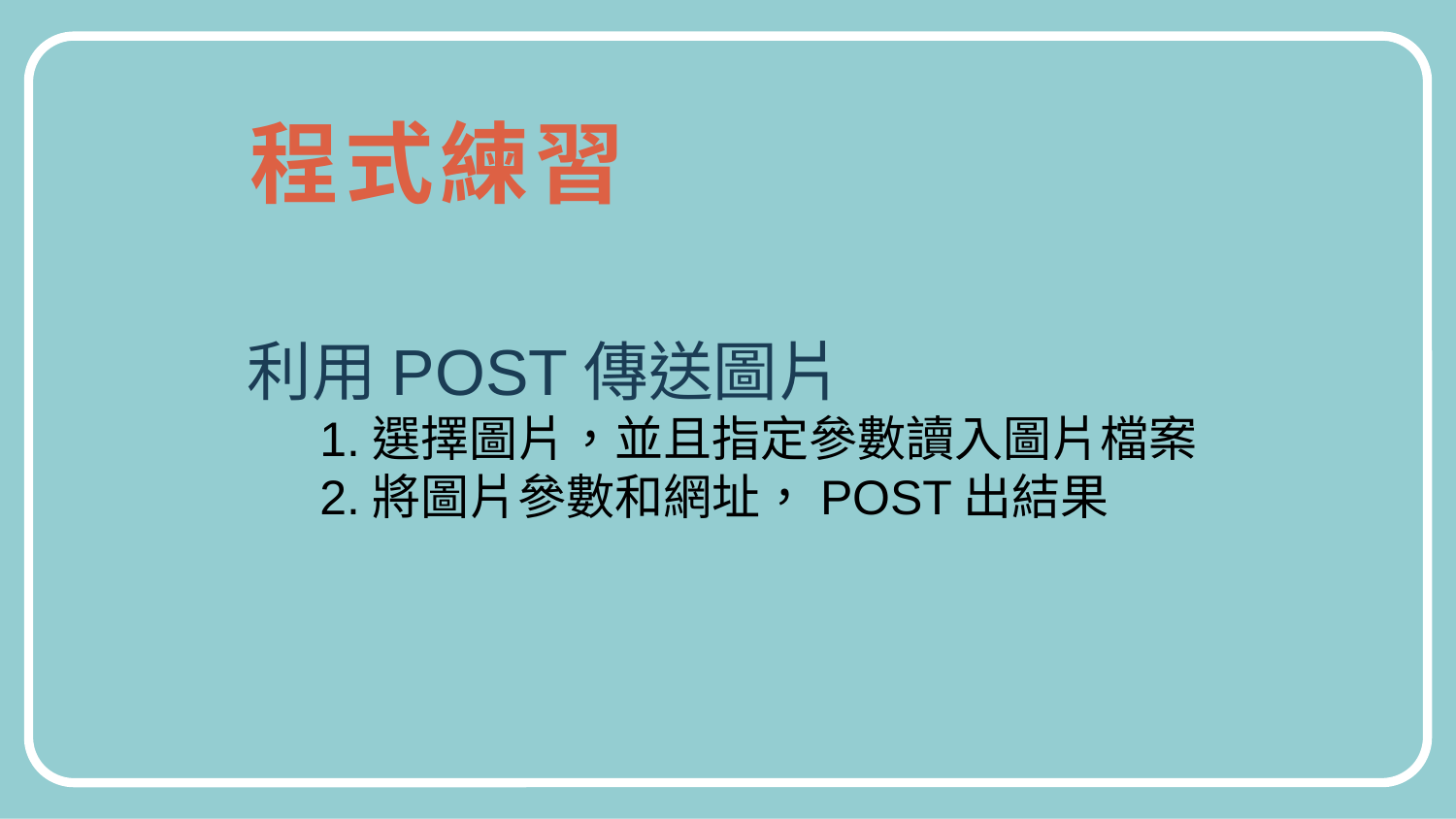

程式練習
利用POST傳送圖片
1.選擇圖片，並且指定參數讀入圖片檔案
2.將圖片參數和網址，POST出結果